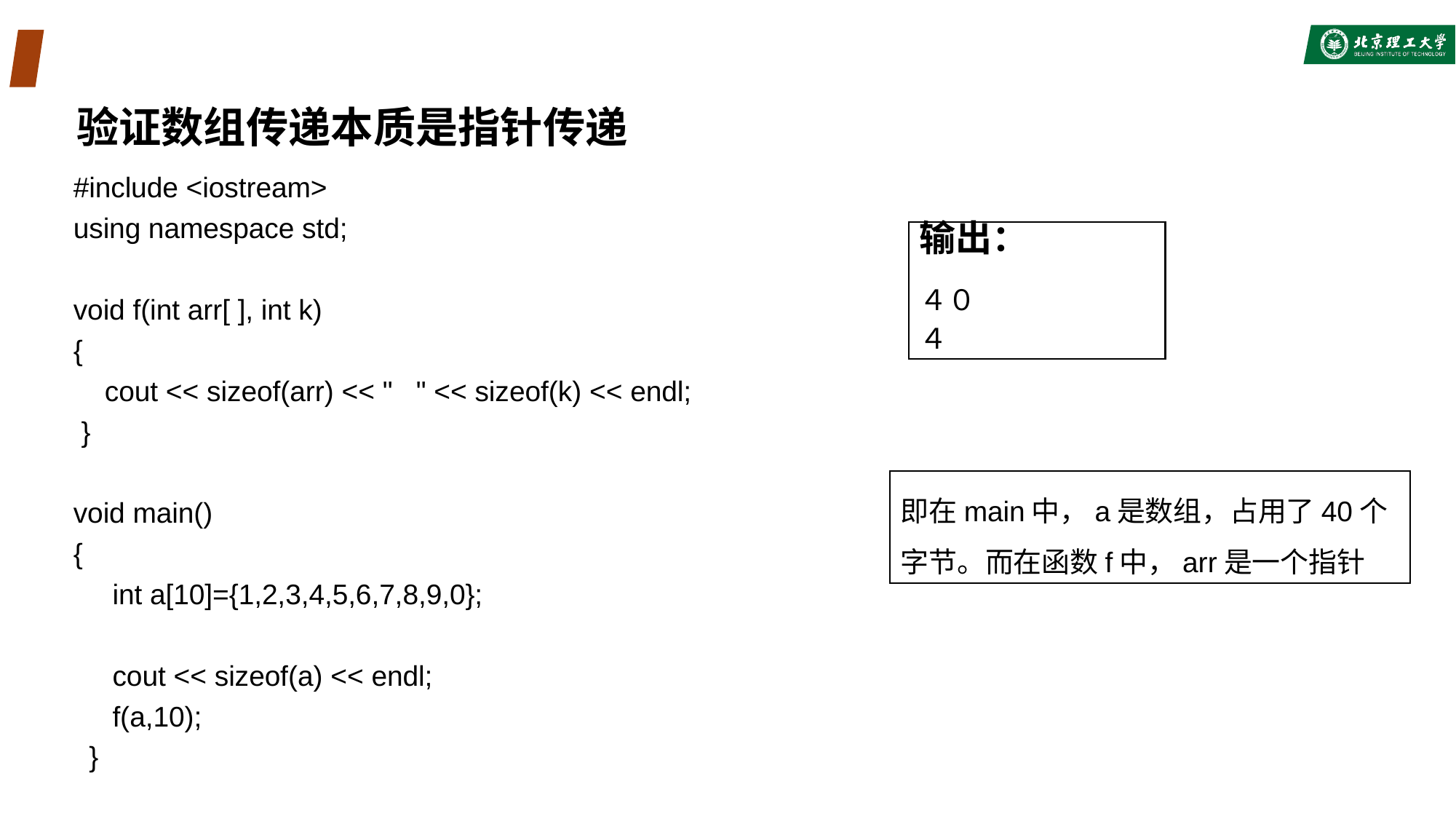

#
验证数组传递本质是指针传递
#include <iostream>
using namespace std;

void f(int arr[ ], int k)
{
    cout << sizeof(arr) << "   " << sizeof(k) << endl;
 }

void main()
{
     int a[10]={1,2,3,4,5,6,7,8,9,0};

     cout << sizeof(a) << endl;
     f(a,10);
  }
输出：
４０
４
即在main中，a是数组，占用了40个字节。而在函数f中，arr是一个指针